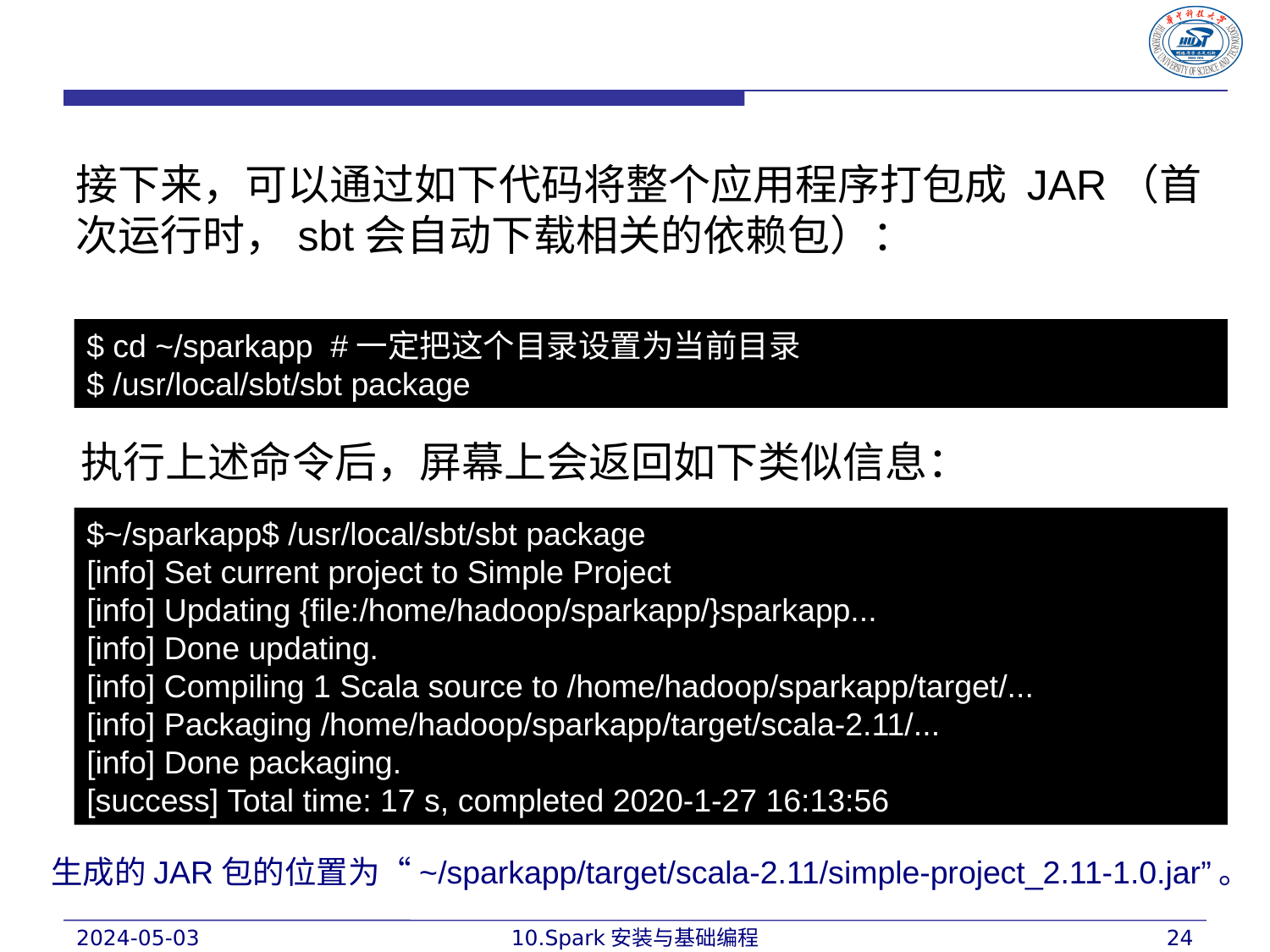

接下来，可以通过如下代码将整个应用程序打包成 JAR（首次运行时，sbt会自动下载相关的依赖包）：
$ cd ~/sparkapp  #一定把这个目录设置为当前目录
$ /usr/local/sbt/sbt package
执行上述命令后，屏幕上会返回如下类似信息：
$~/sparkapp$ /usr/local/sbt/sbt package
[info] Set current project to Simple Project
[info] Updating {file:/home/hadoop/sparkapp/}sparkapp...
[info] Done updating.
[info] Compiling 1 Scala source to /home/hadoop/sparkapp/target/...
[info] Packaging /home/hadoop/sparkapp/target/scala-2.11/...
[info] Done packaging.
[success] Total time: 17 s, completed 2020-1-27 16:13:56
生成的JAR包的位置为“~/sparkapp/target/scala-2.11/simple-project_2.11-1.0.jar”。
2024-05-03
10.Spark安装与基础编程
24